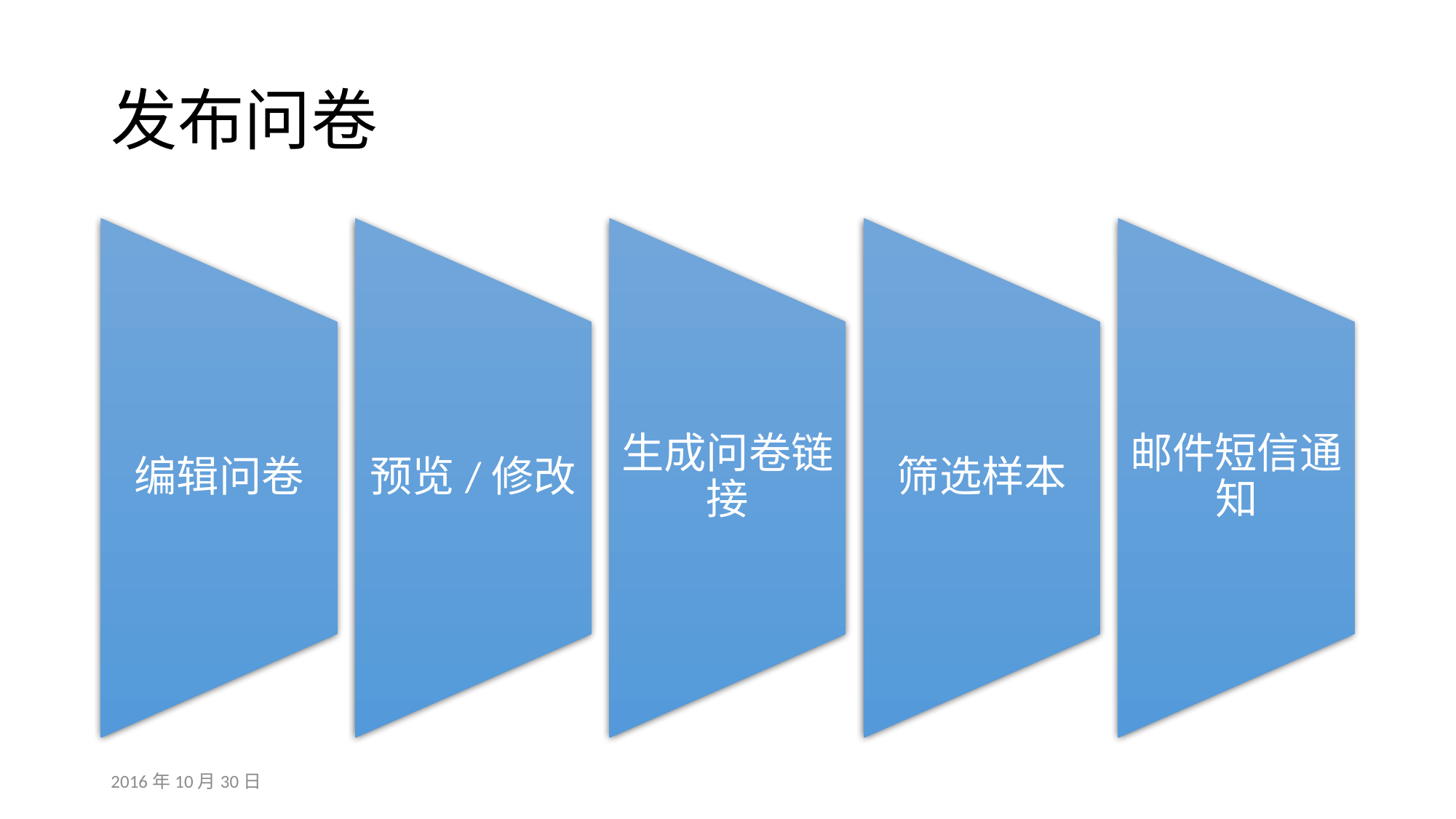

# 发布问卷
编辑问卷
预览/修改
生成问卷链接
筛选样本
邮件短信通知
2016年10月30日